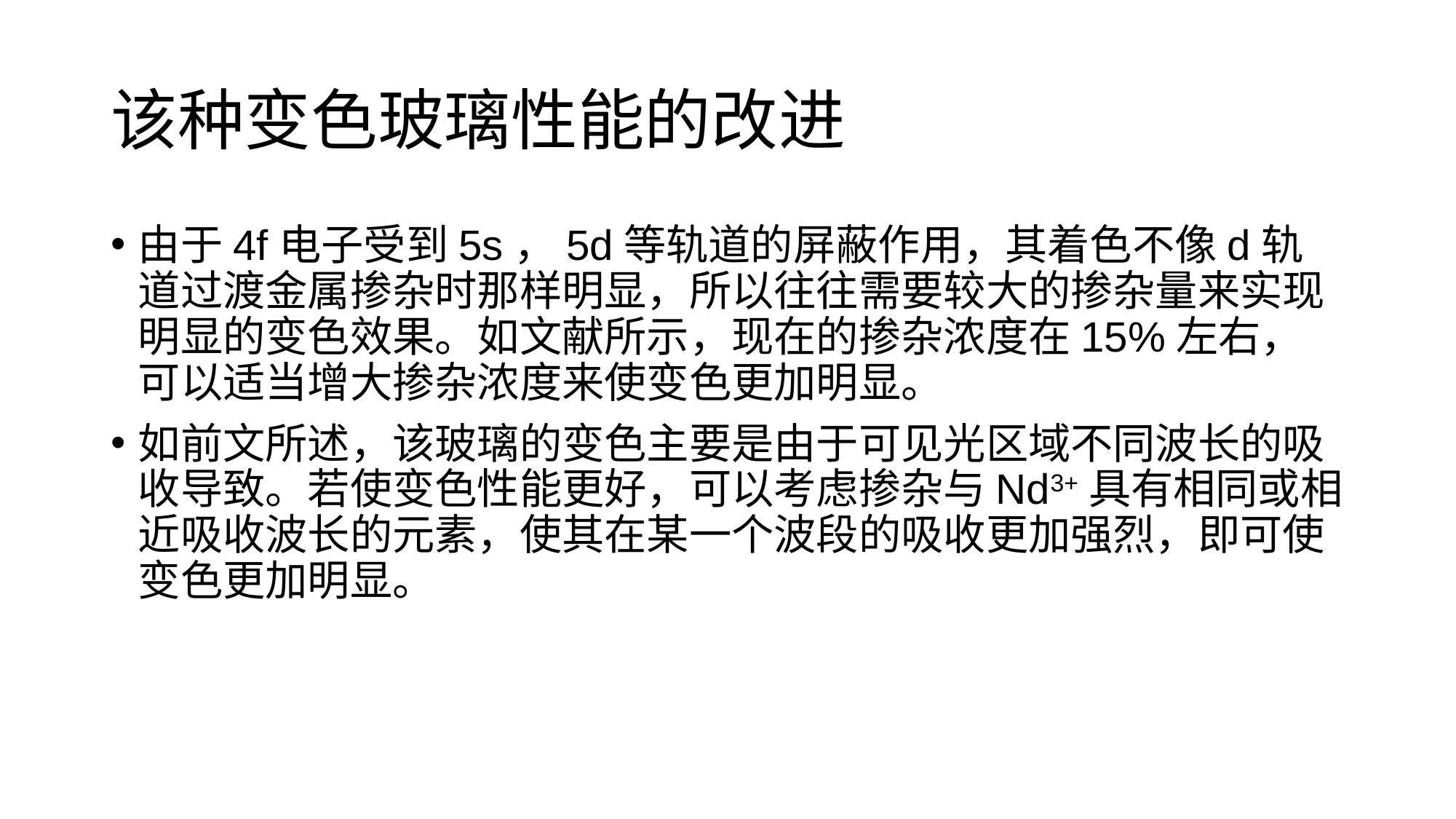

# 该种变色玻璃性能的改进
由于4f电子受到5s，5d等轨道的屏蔽作用，其着色不像d轨道过渡金属掺杂时那样明显，所以往往需要较大的掺杂量来实现明显的变色效果。如文献所示，现在的掺杂浓度在15%左右，可以适当增大掺杂浓度来使变色更加明显。
如前文所述，该玻璃的变色主要是由于可见光区域不同波长的吸收导致。若使变色性能更好，可以考虑掺杂与Nd3+具有相同或相近吸收波长的元素，使其在某一个波段的吸收更加强烈，即可使变色更加明显。